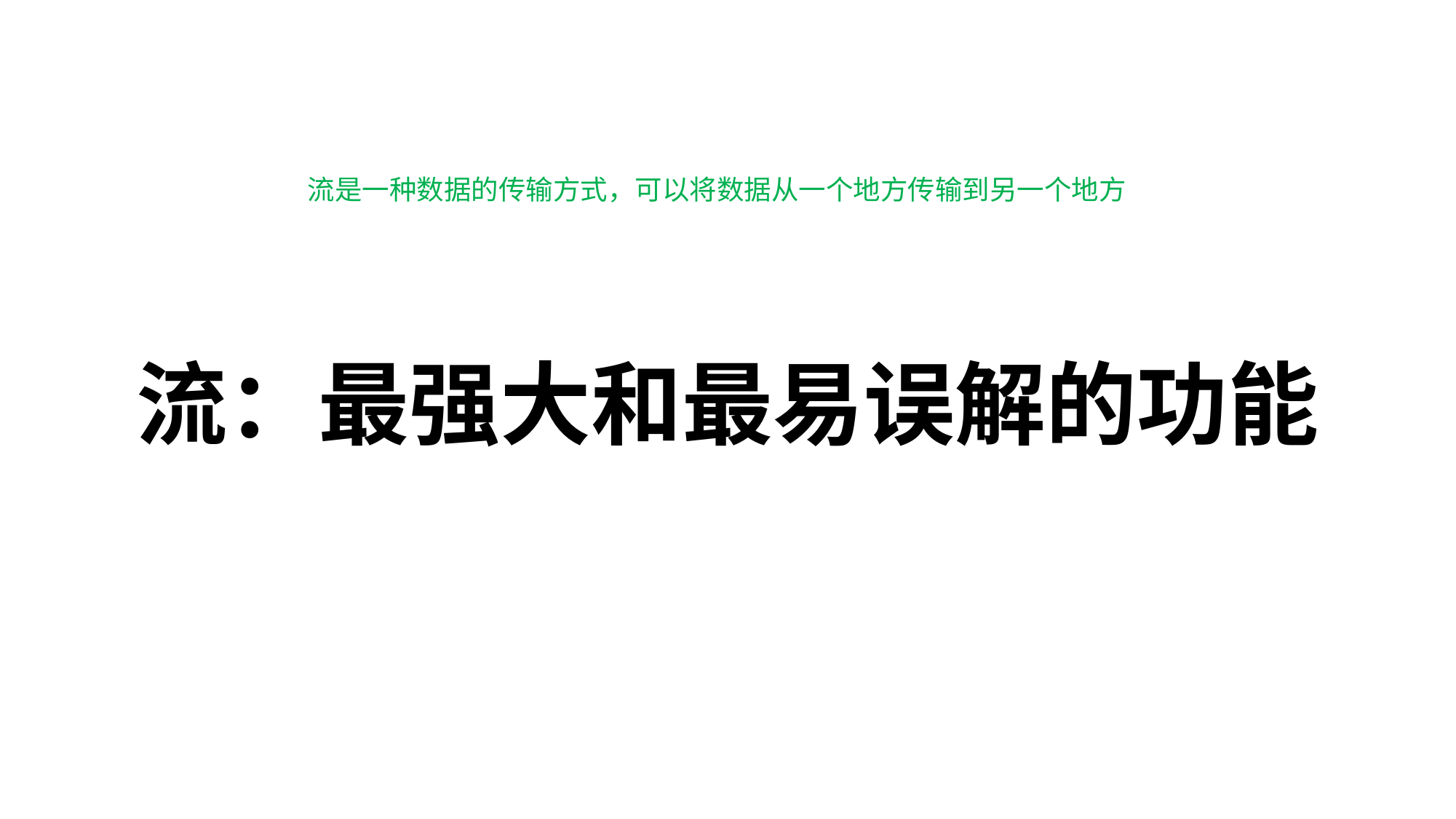

流是一种数据的传输方式，可以将数据从一个地方传输到另一个地方
流：最强大和最易误解的功能